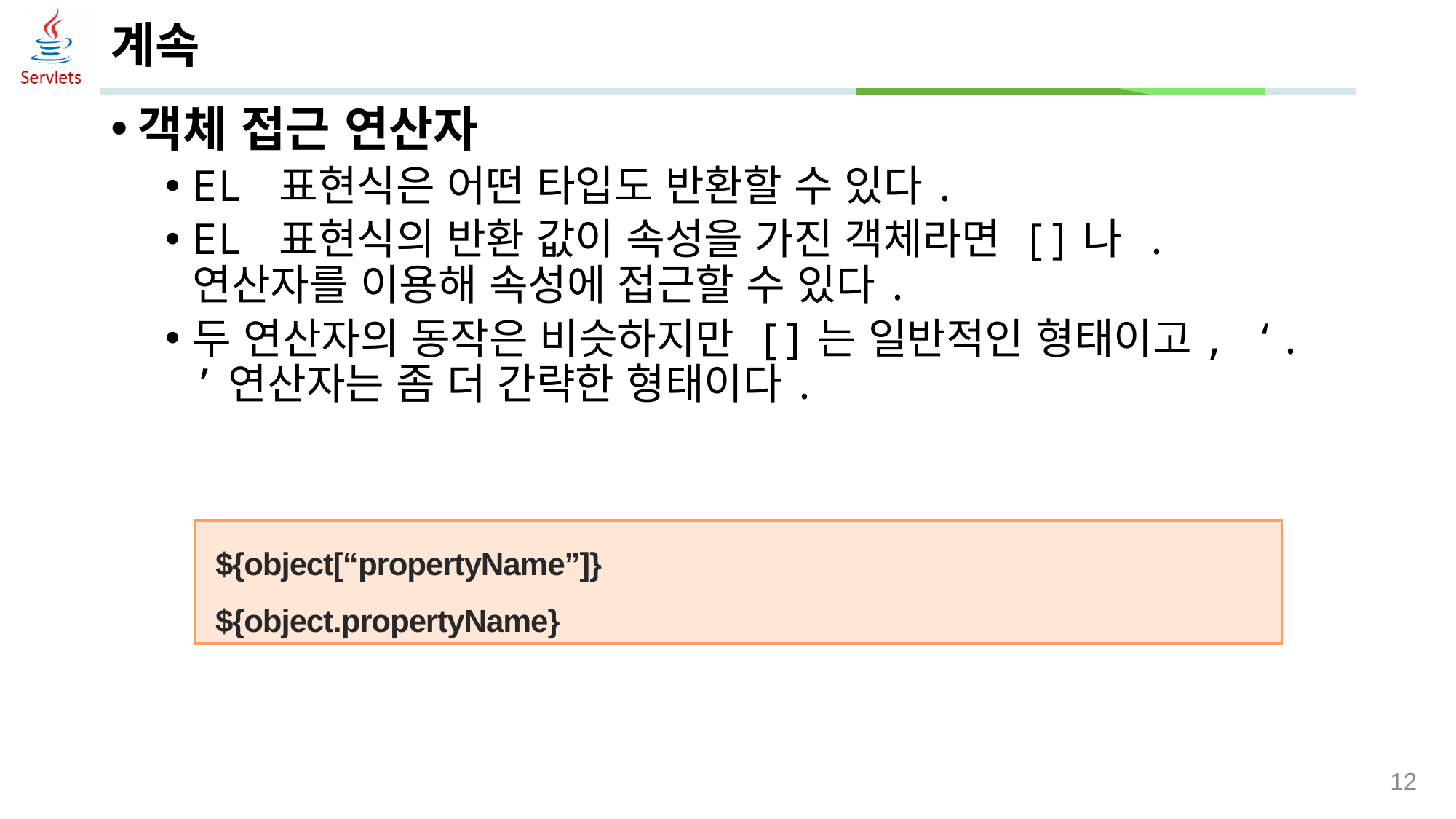

# 계속
객체 접근 연산자
EL 표현식은 어떤 타입도 반환할 수 있다.
EL 표현식의 반환 값이 속성을 가진 객체라면 []나 . 연산자를 이용해 속성에 접근할 수 있다.
두 연산자의 동작은 비슷하지만 []는 일반적인 형태이고, ‘. ’연산자는 좀 더 간략한 형태이다.

| ${object[“propertyName”]} ${object.propertyName} |
| --- |
12